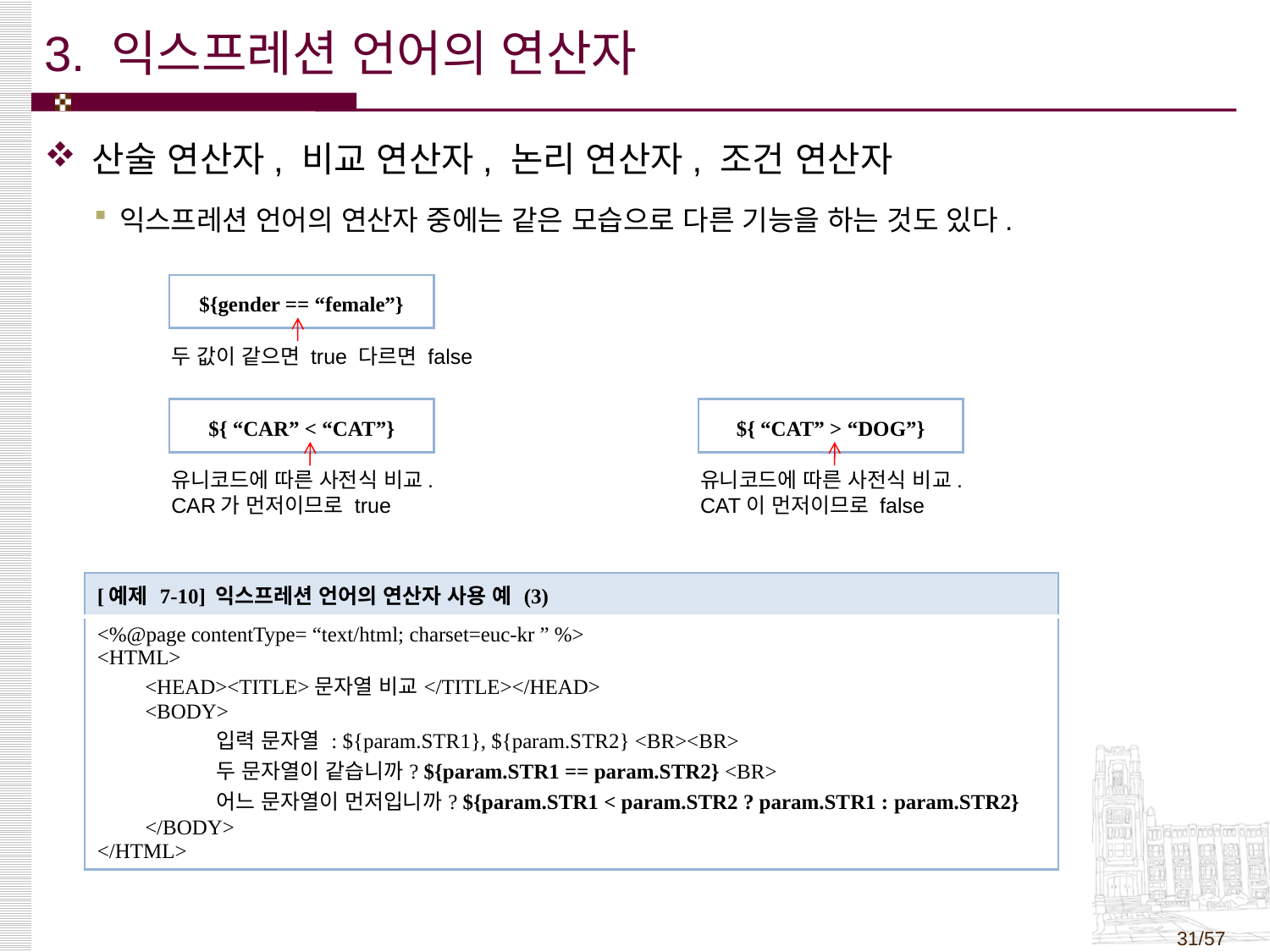

# 3. 익스프레션 언어의 연산자
산술 연산자, 비교 연산자, 논리 연산자, 조건 연산자
익스프레션 언어의 연산자 중에는 같은 모습으로 다른 기능을 하는 것도 있다.

| ${gender == “female”} |
| --- |
두 값이 같으면 true 다르면 false
| ${ “CAR” < “CAT”} |
| --- |
| ${ “CAT” > “DOG”} |
| --- |
유니코드에 따른 사전식 비교.
CAR가 먼저이므로 true
유니코드에 따른 사전식 비교.
CAT이 먼저이므로 false
| [예제 7-10] 익스프레션 언어의 연산자 사용 예 (3) |
| --- |
| <%@page contentType= “text/html; charset=euc-kr ” %> <HTML> <HEAD><TITLE>문자열 비교</TITLE></HEAD> <BODY> 입력 문자열 : ${param.STR1}, ${param.STR2} <BR><BR> 두 문자열이 같습니까? ${param.STR1 == param.STR2} <BR> 어느 문자열이 먼저입니까? ${param.STR1 < param.STR2 ? param.STR1 : param.STR2} </BODY> </HTML> |